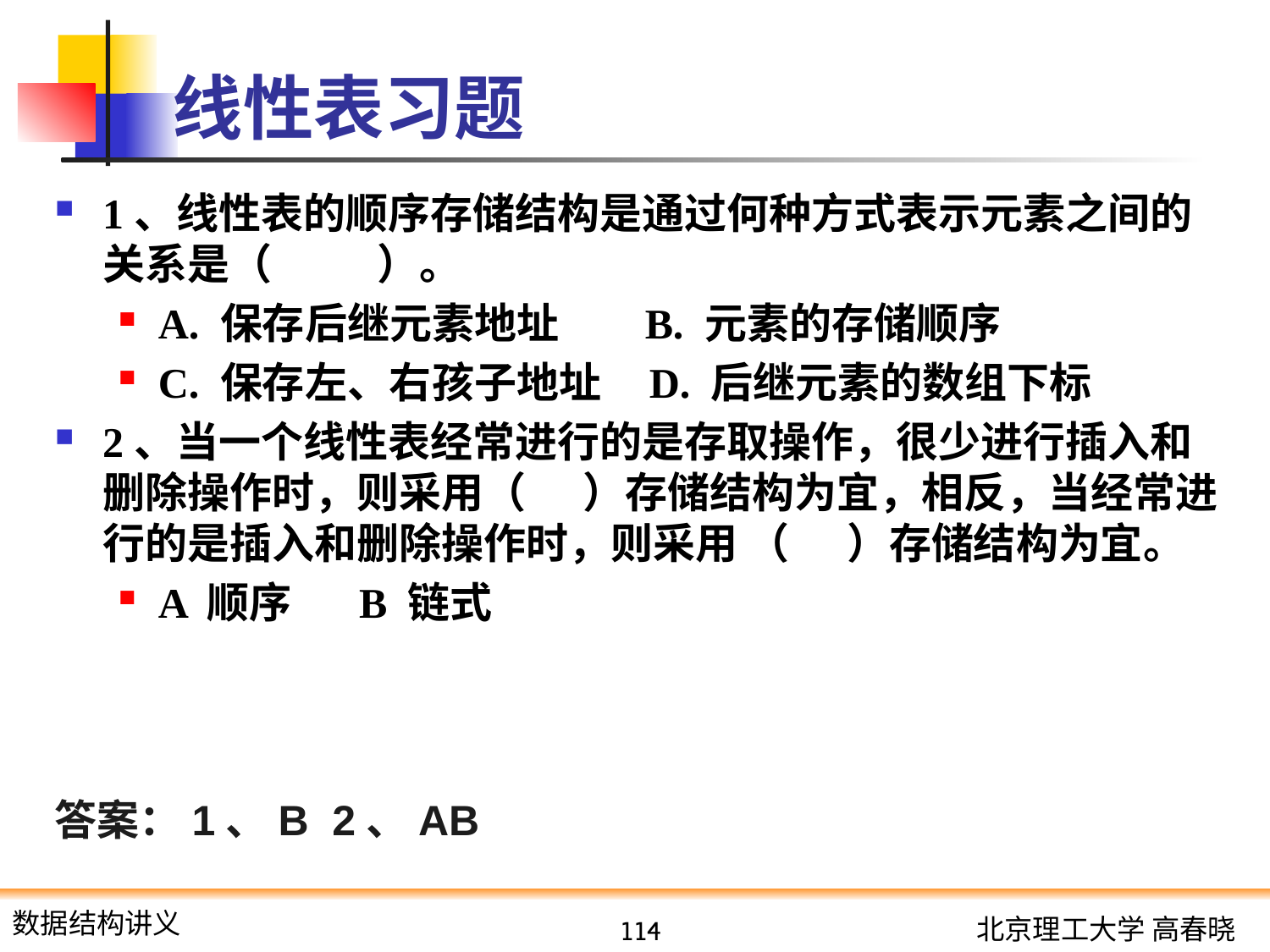

# 线性表习题
1、线性表的顺序存储结构是通过何种方式表示元素之间的关系是（           ）。
A. 保存后继元素地址        B. 元素的存储顺序
C. 保存左、右孩子地址    D. 后继元素的数组下标
2、当一个线性表经常进行的是存取操作，很少进行插入和删除操作时，则采用（      ）存储结构为宜，相反，当经常进行的是插入和删除操作时，则采用 （      ）存储结构为宜。
A 顺序      B 链式
答案：1、B  2、AB
114